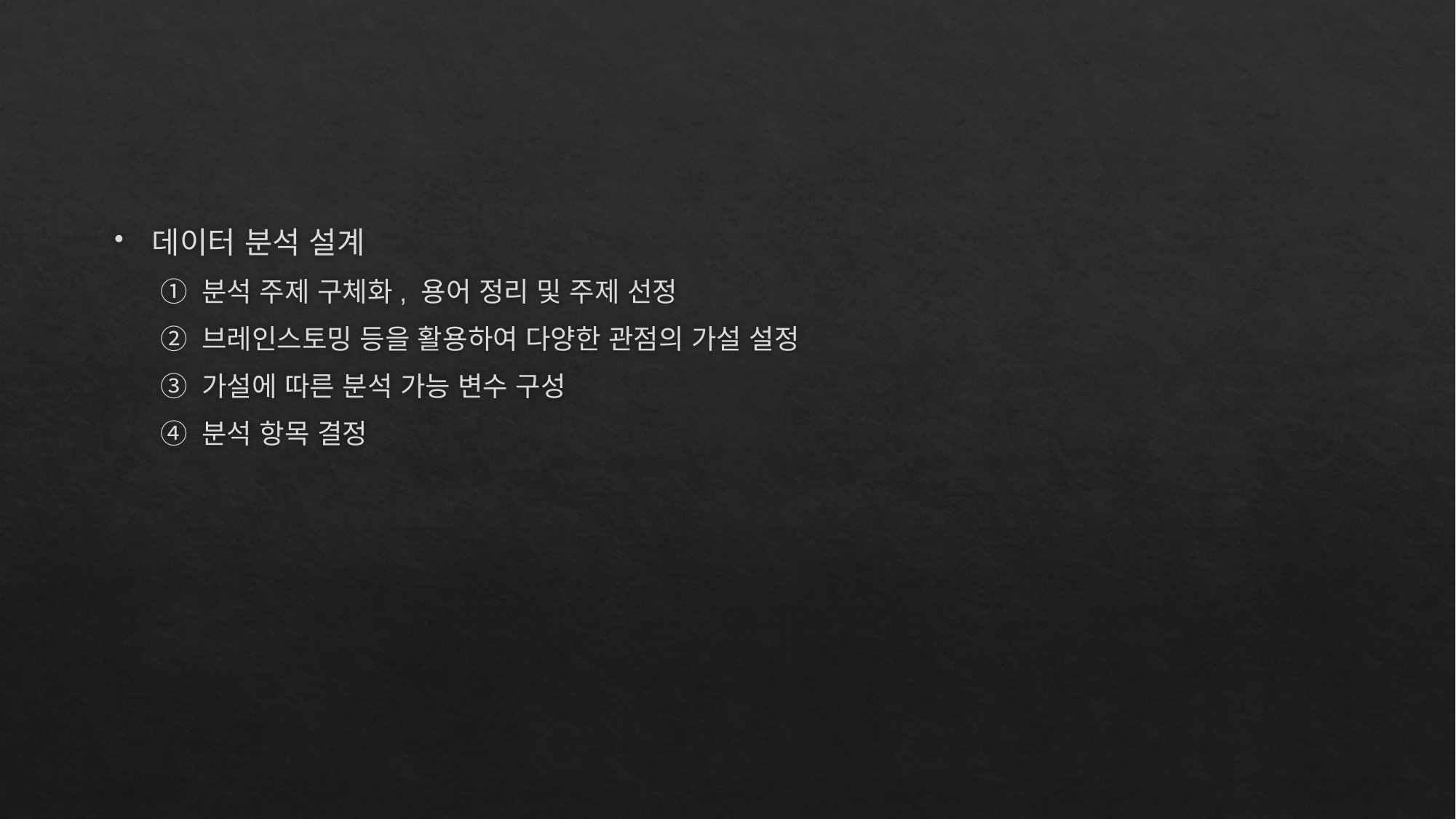

#
데이터 분석 설계
① 분석 주제 구체화, 용어 정리 및 주제 선정
② 브레인스토밍 등을 활용하여 다양한 관점의 가설 설정
③ 가설에 따른 분석 가능 변수 구성
④ 분석 항목 결정